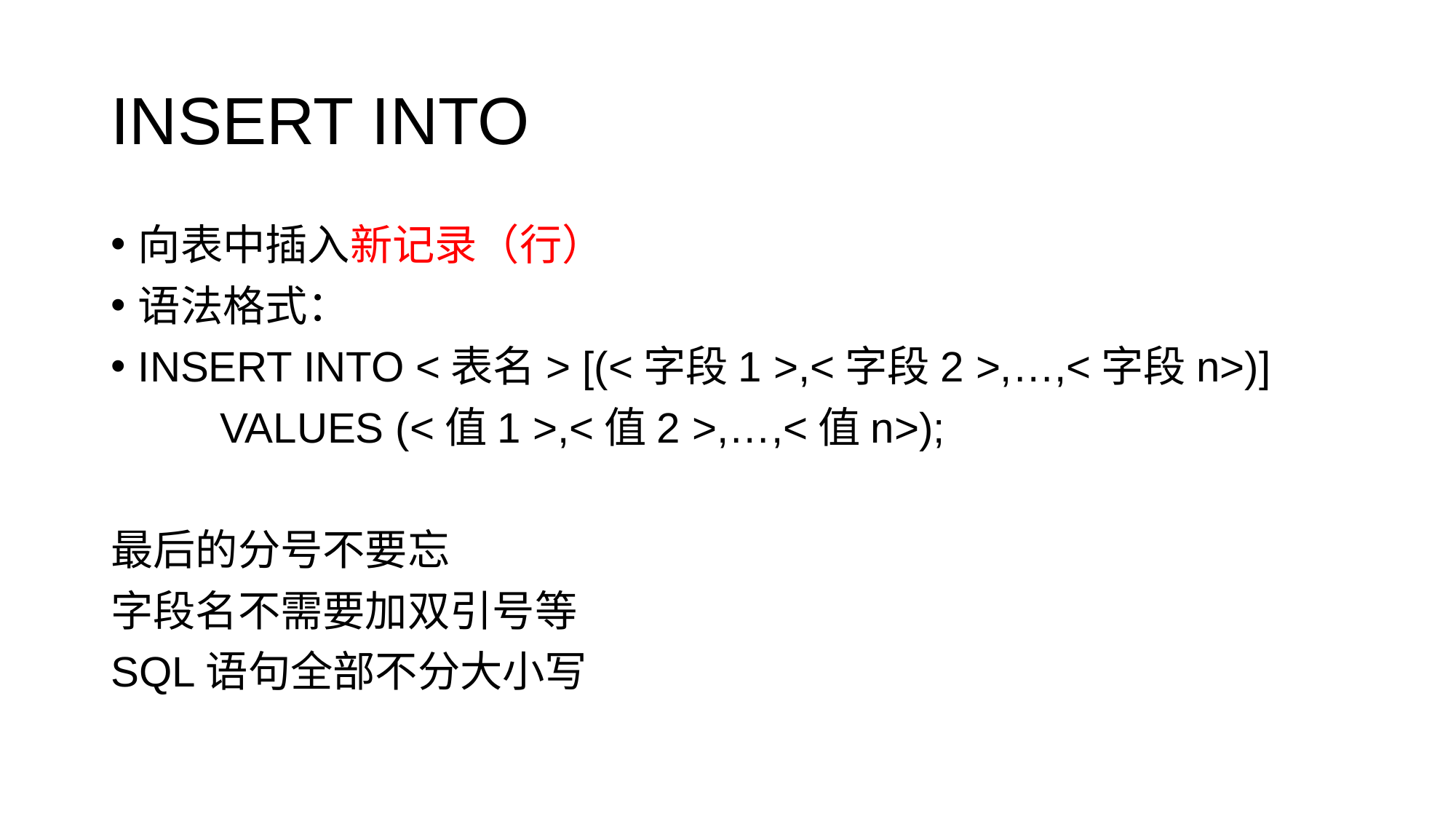

# INSERT INTO
向表中插入新记录（行）
语法格式：
INSERT INTO <表名> [(<字段1 >,<字段2 >,…,<字段n>)]
	VALUES (<值1 >,<值2 >,…,<值n>);

最后的分号不要忘
字段名不需要加双引号等
SQL语句全部不分大小写